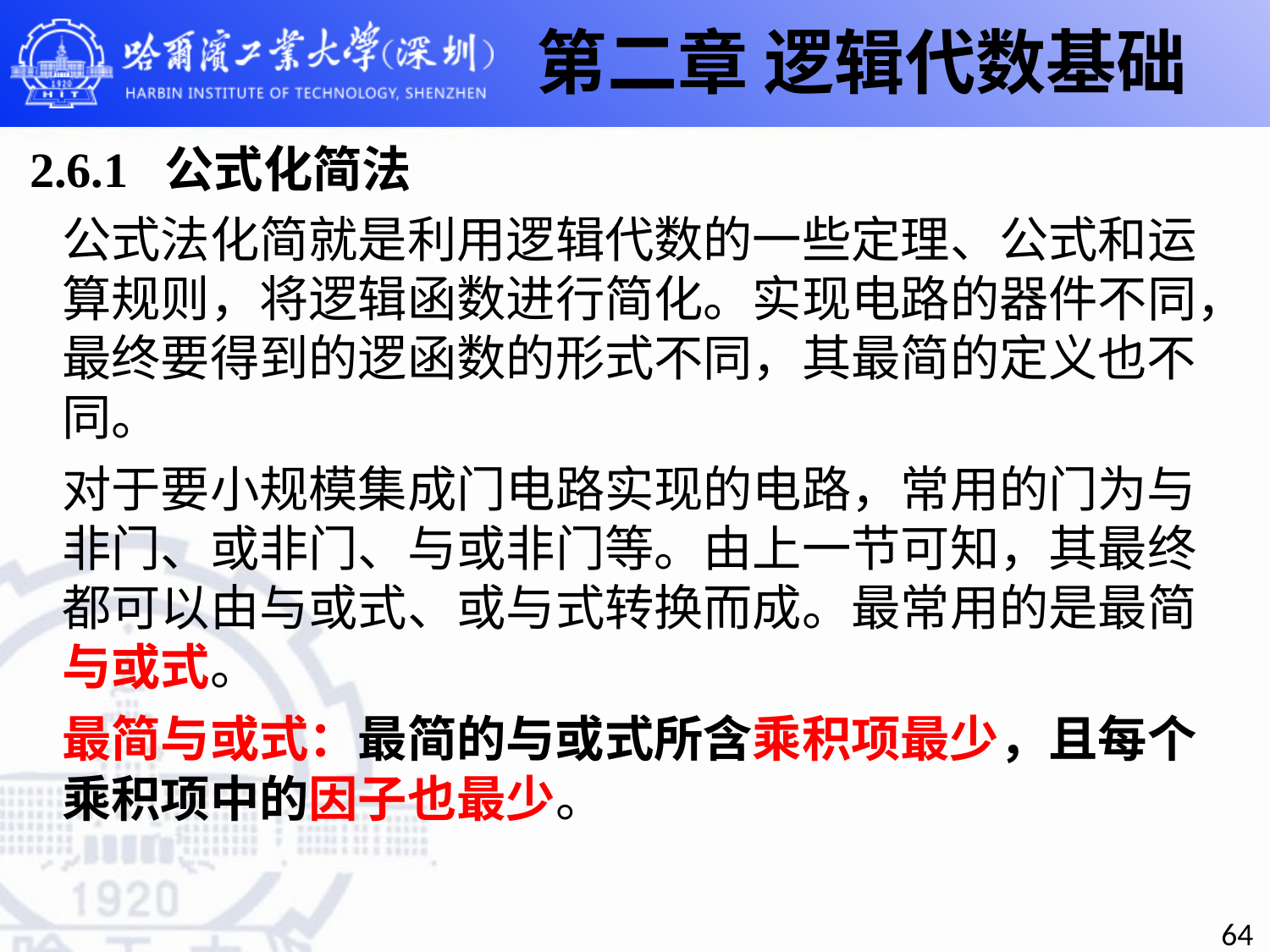

第二章 逻辑代数基础
# 2.6.1  公式化简法
公式法化简就是利用逻辑代数的一些定理、公式和运算规则，将逻辑函数进行简化。实现电路的器件不同，最终要得到的逻函数的形式不同，其最简的定义也不同。
对于要小规模集成门电路实现的电路，常用的门为与非门、或非门、与或非门等。由上一节可知，其最终都可以由与或式、或与式转换而成。最常用的是最简与或式。
最简与或式：最简的与或式所含乘积项最少，且每个乘积项中的因子也最少。